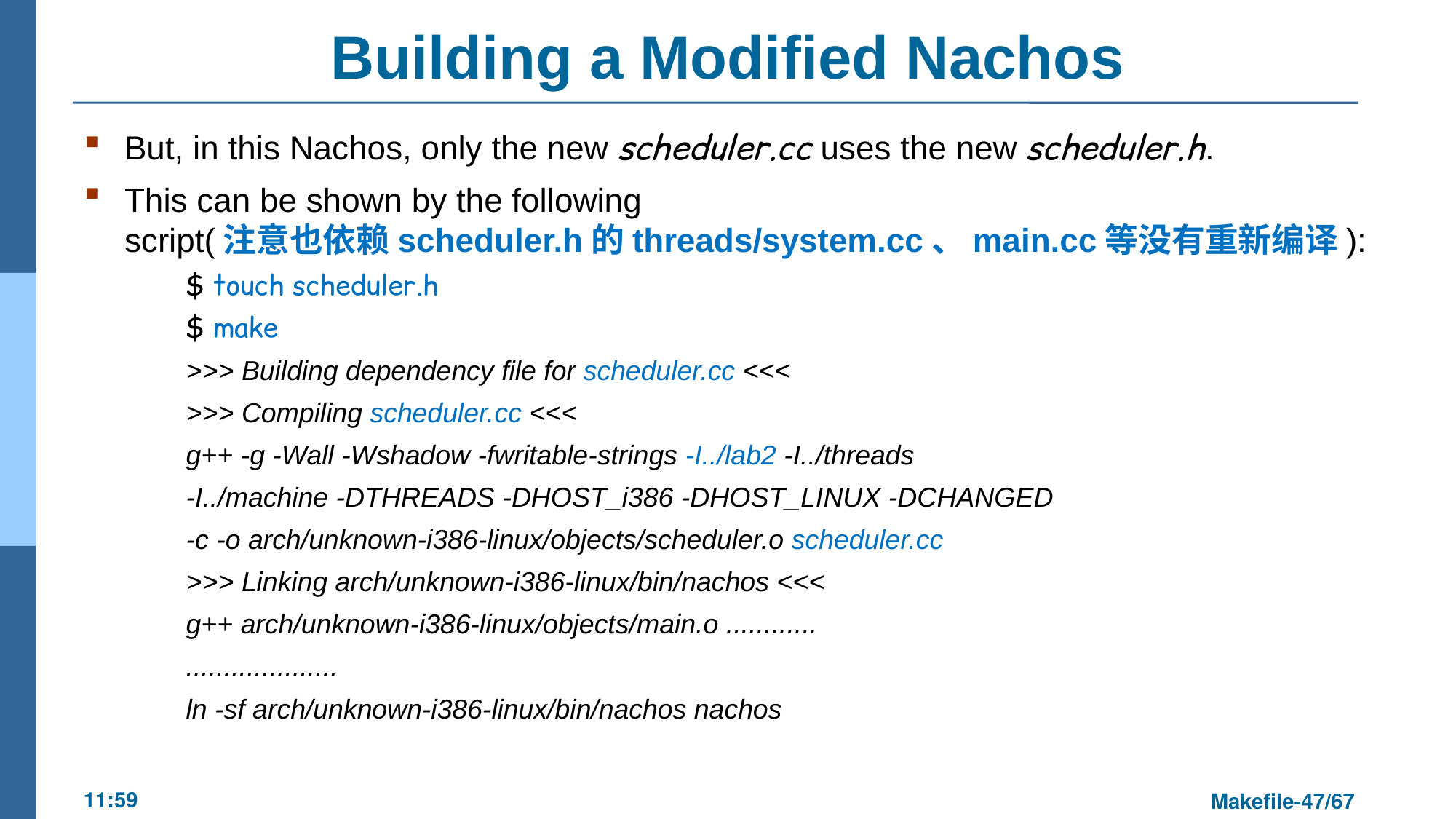

# Building a Modified Nachos
But, in this Nachos, only the new scheduler.cc uses the new scheduler.h.
This can be shown by the following script(注意也依赖scheduler.h的threads/system.cc、main.cc等没有重新编译):
$ touch scheduler.h
$ make
>>> Building dependency file for scheduler.cc <<<
>>> Compiling scheduler.cc <<<
g++ -g -Wall -Wshadow -fwritable-strings -I../lab2 -I../threads
-I../machine -DTHREADS -DHOST_i386 -DHOST_LINUX -DCHANGED
-c -o arch/unknown-i386-linux/objects/scheduler.o scheduler.cc
>>> Linking arch/unknown-i386-linux/bin/nachos <<<
g++ arch/unknown-i386-linux/objects/main.o ............
....................
ln -sf arch/unknown-i386-linux/bin/nachos nachos